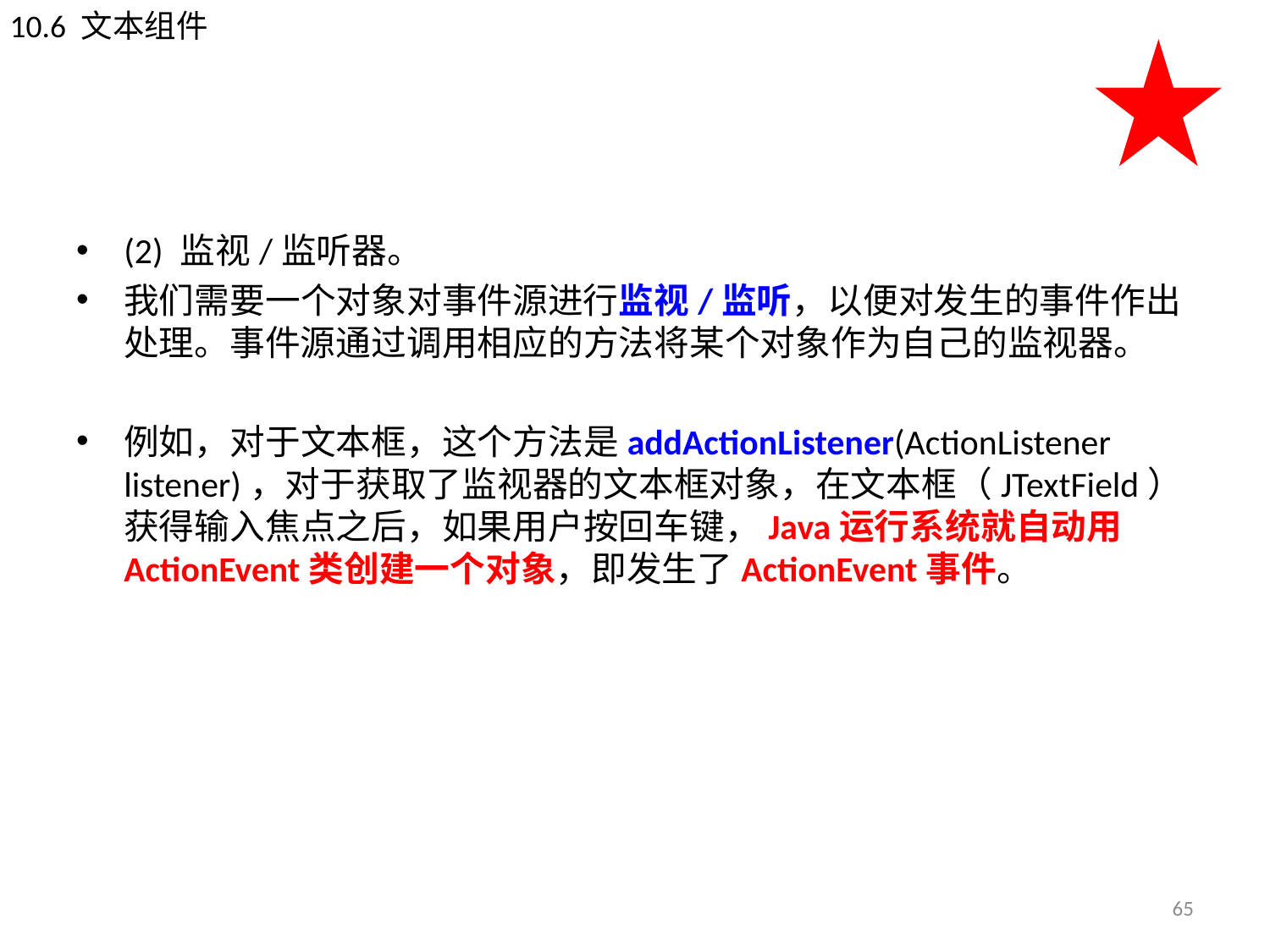

10.6 文本组件
#

(2) 监视/监听器。
我们需要一个对象对事件源进行监视/监听，以便对发生的事件作出处理。事件源通过调用相应的方法将某个对象作为自己的监视器。

例如，对于文本框，这个方法是addActionListener(ActionListener  listener)，对于获取了监视器的文本框对象，在文本框（JTextField）获得输入焦点之后，如果用户按回车键，Java运行系统就自动用ActionEvent类创建一个对象，即发生了ActionEvent事件。

65